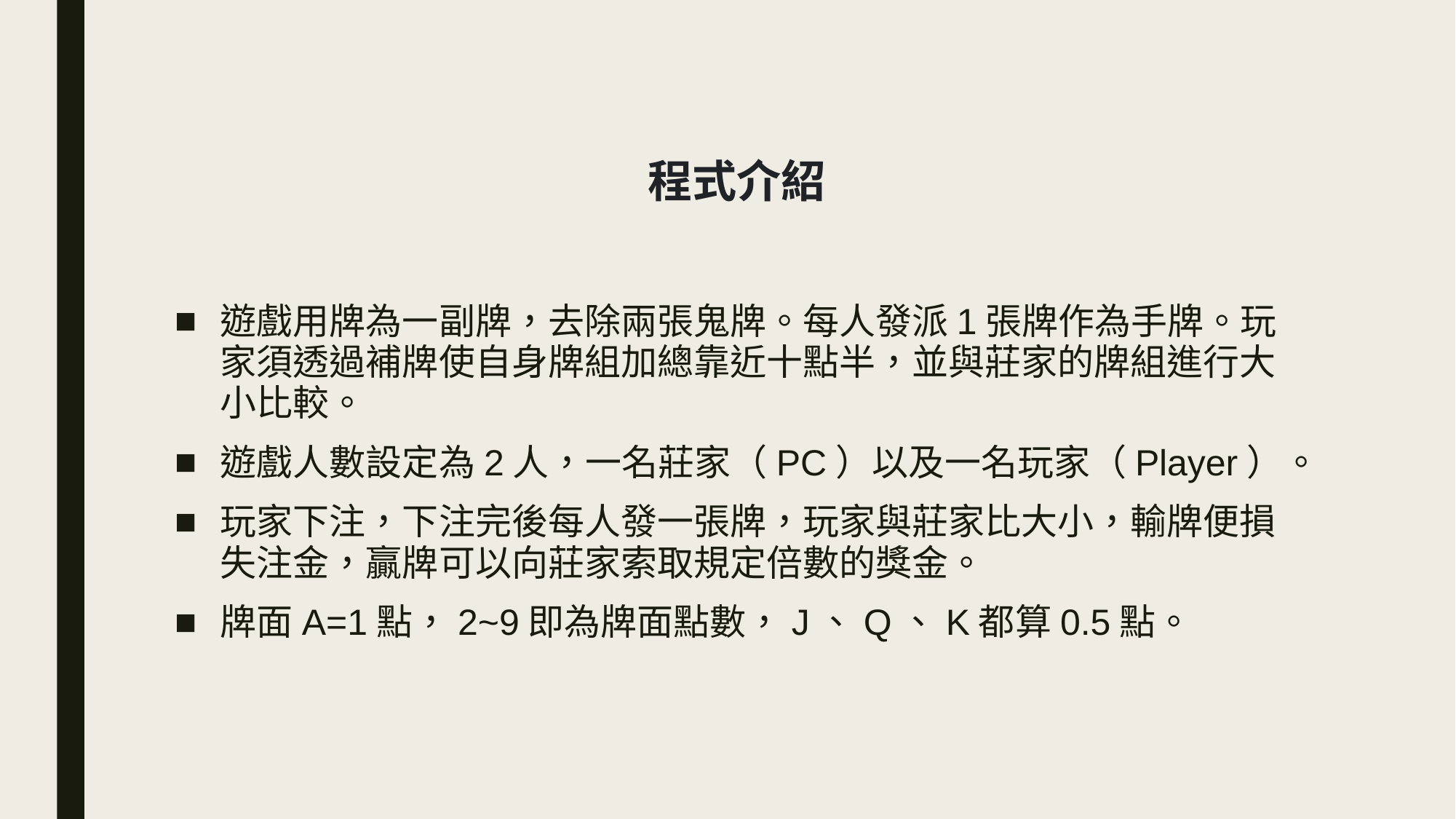

# 程式介紹
遊戲用牌為一副牌，去除兩張鬼牌。每人發派1張牌作為手牌。玩家須透過補牌使自身牌組加總靠近十點半，並與莊家的牌組進行大小比較。
遊戲人數設定為2人，一名莊家（PC）以及一名玩家（Player）。
玩家下注，下注完後每人發一張牌，玩家與莊家比大小，輸牌便損失注金，贏牌可以向莊家索取規定倍數的獎金。
牌面A=1點，2~9即為牌面點數，J、Q、K都算0.5點。